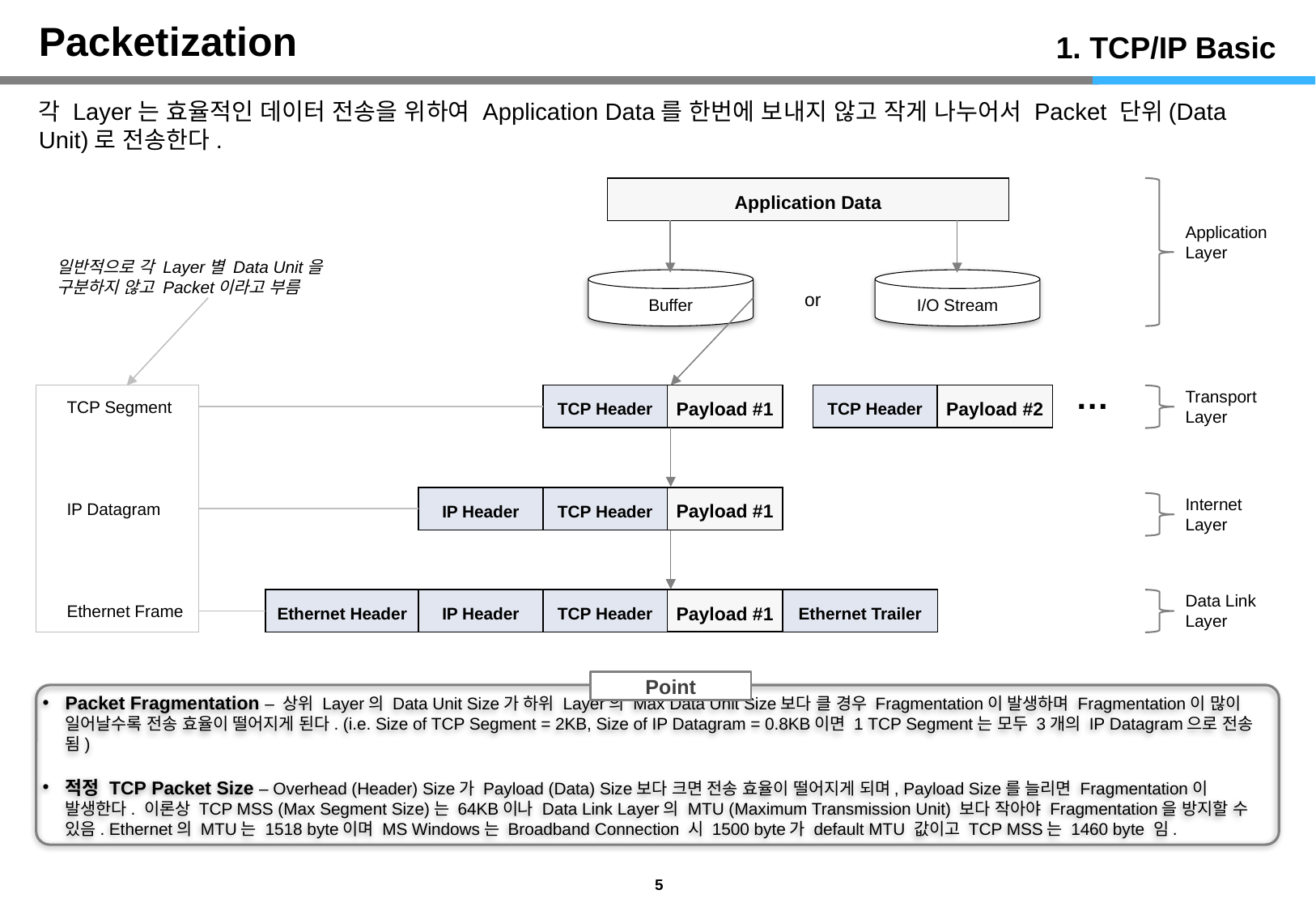

# Packetization
1. TCP/IP Basic
각 Layer는 효율적인 데이터 전송을 위하여 Application Data를 한번에 보내지 않고 작게 나누어서 Packet 단위(Data Unit)로 전송한다.
Application Data

Application
Layer
일반적으로 각 Layer별 Data Unit을 구분하지 않고 Packet이라고 부름
Buffer
I/O Stream
or
…
Transport
Layer
TCP Header
Payload #1
TCP Header
Payload #2

TCP Segment

IP Datagram
IP Header
TCP Header
Payload #1
Internet
Layer

Data Link
Layer
Ethernet Header
IP Header
TCP Header
Payload #1
Ethernet Trailer
Ethernet Frame

Point
Packet Fragmentation – 상위 Layer의 Data Unit Size가 하위 Layer의 Max Data Unit Size보다 클 경우 Fragmentation이 발생하며 Fragmentation이 많이 일어날수록 전송 효율이 떨어지게 된다. (i.e. Size of TCP Segment = 2KB, Size of IP Datagram = 0.8KB이면 1 TCP Segment는 모두 3개의 IP Datagram으로 전송됨)

적정 TCP Packet Size – Overhead (Header) Size가 Payload (Data) Size보다 크면 전송 효율이 떨어지게 되며, Payload Size를 늘리면 Fragmentation이 발생한다. 이론상 TCP MSS (Max Segment Size)는 64KB이나 Data Link Layer의 MTU (Maximum Transmission Unit) 보다 작아야 Fragmentation을 방지할 수 있음. Ethernet의 MTU는 1518 byte이며 MS Windows는 Broadband Connection 시 1500 byte가 default MTU 값이고 TCP MSS는 1460 byte 임.